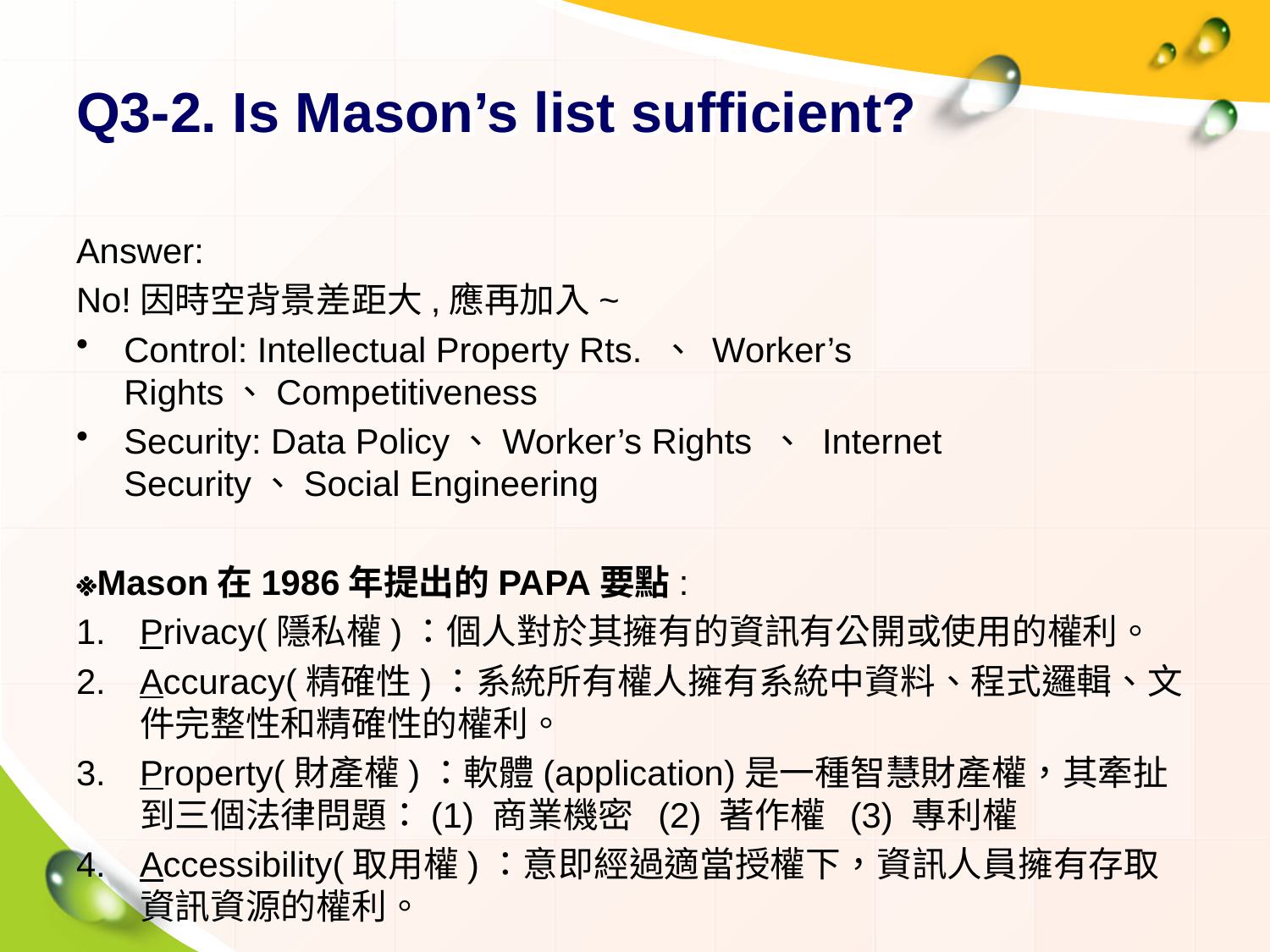

# Q3-2. Is Mason’s list sufficient?
Answer:
No!因時空背景差距大,應再加入~
Control: Intellectual Property Rts. 、 Worker’s Rights、Competitiveness
Security: Data Policy、Worker’s Rights 、 Internet Security、Social Engineering

※Mason在1986年提出的PAPA要點:
Privacy(隱私權)：個人對於其擁有的資訊有公開或使用的權利。
Accuracy(精確性)：系統所有權人擁有系統中資料、程式邏輯、文件完整性和精確性的權利。
Property(財產權)：軟體(application)是一種智慧財產權，其牽扯到三個法律問題：(1) 商業機密  (2) 著作權  (3) 專利權
Accessibility(取用權)：意即經過適當授權下，資訊人員擁有存取資訊資源的權利。